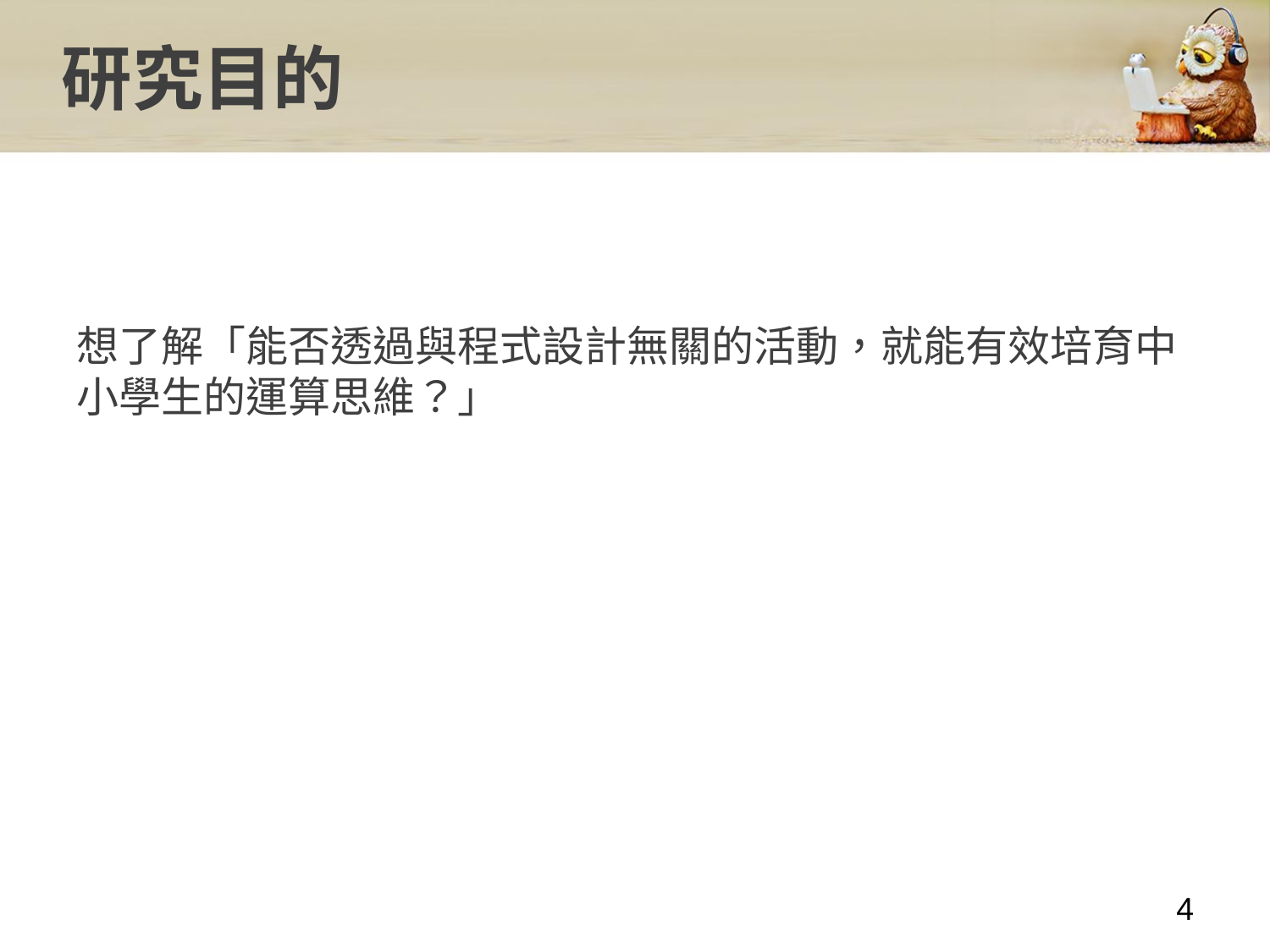

# 研究目的
想了解「能否透過與程式設計無關的活動，就能有效培育中小學生的運算思維？」
4